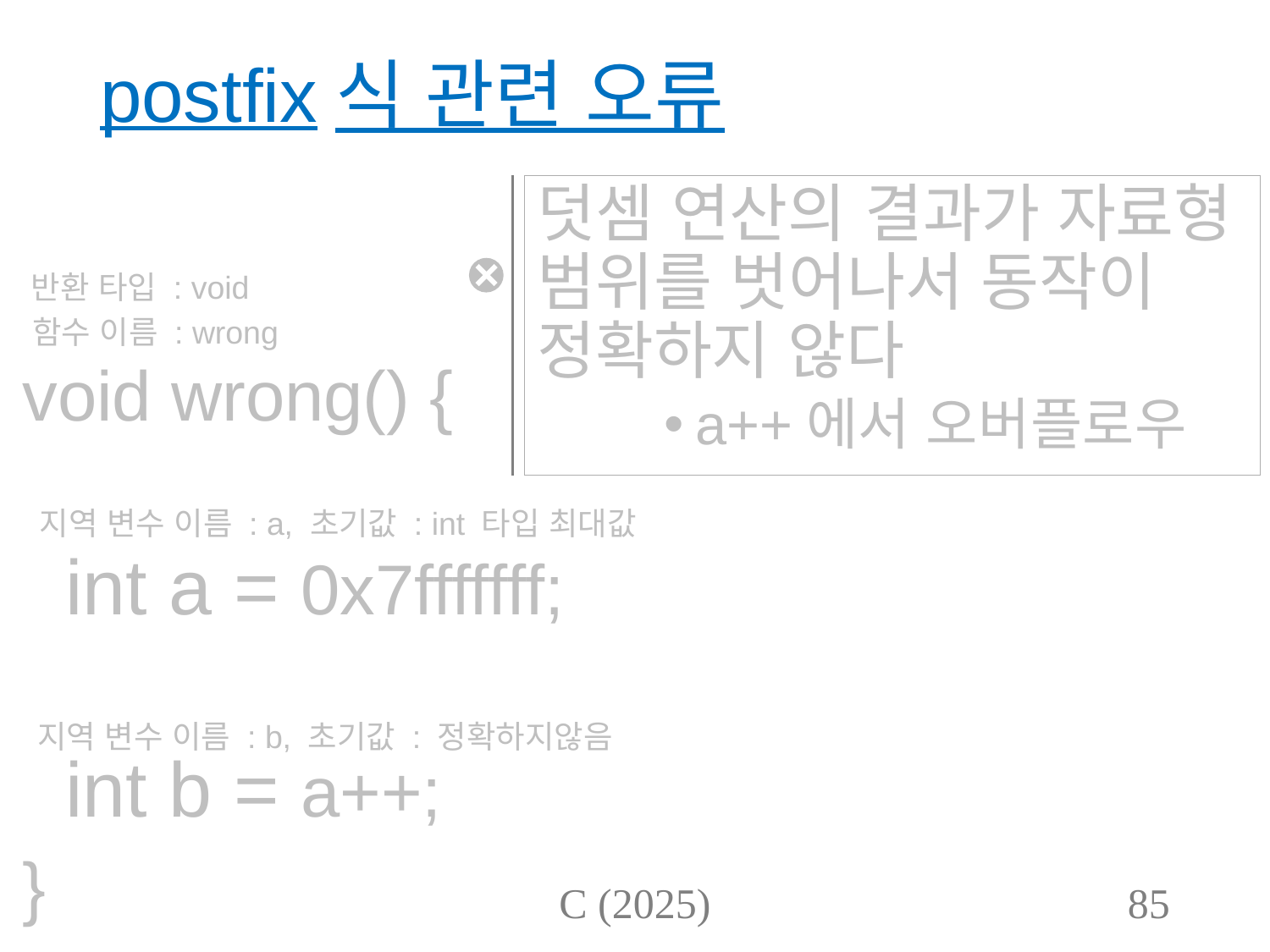

# postfix식 관련 오류
덧셈 연산의 결과가 자료형 범위를 벗어나서 동작이 정확하지 않다
a++에서 오버플로우

반환 타입 : void
함수 이름 : wrong
void wrong() {

  int a = 0x7fffffff;

  int b = a++;
}
지역 변수 이름 : a, 초기값 : int 타입 최대값
지역 변수 이름 : b, 초기값 : 정확하지않음
C (2025)
85